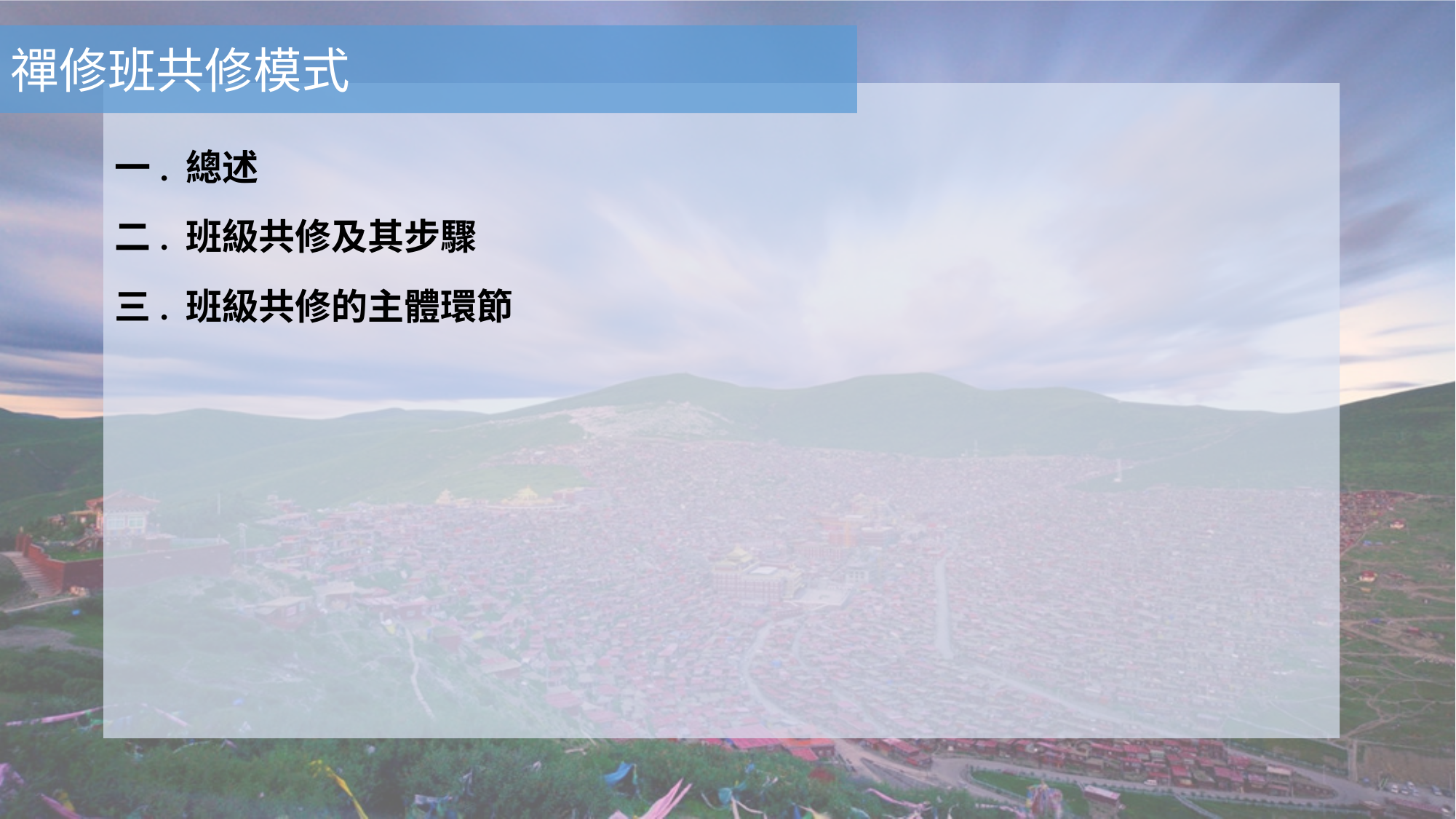

禪修班共修模式

一. 總述
二. 班級共修及其步驟
三. 班級共修的主體環節